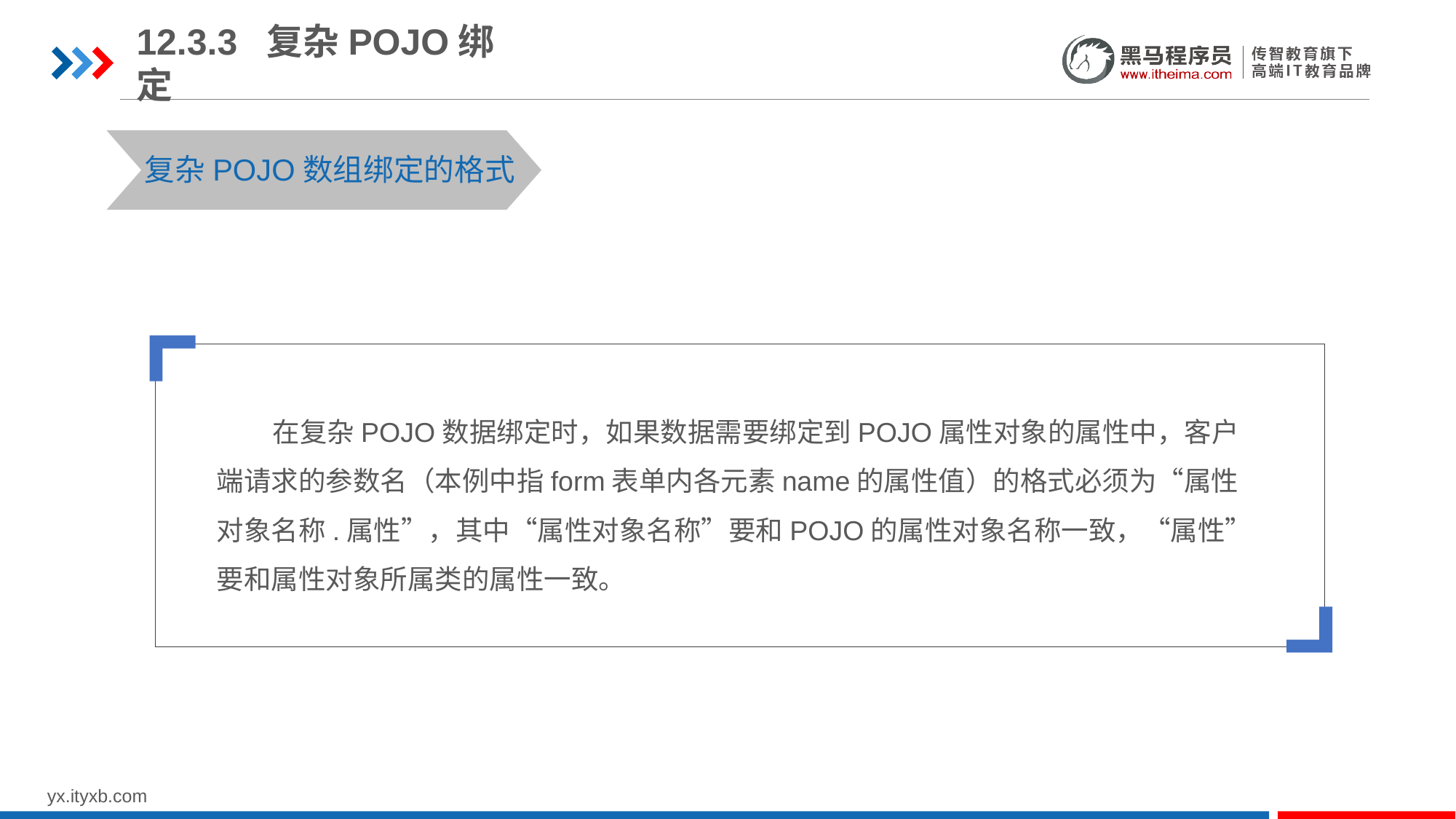

12.3.3  复杂POJO绑定

复杂POJO数组绑定的格式

        在复杂POJO数据绑定时，如果数据需要绑定到POJO属性对象的属性中，客户端请求的参数名（本例中指form表单内各元素name的属性值）的格式必须为“属性对象名称.属性”，其中“属性对象名称”要和POJO的属性对象名称一致，“属性”要和属性对象所属类的属性一致。